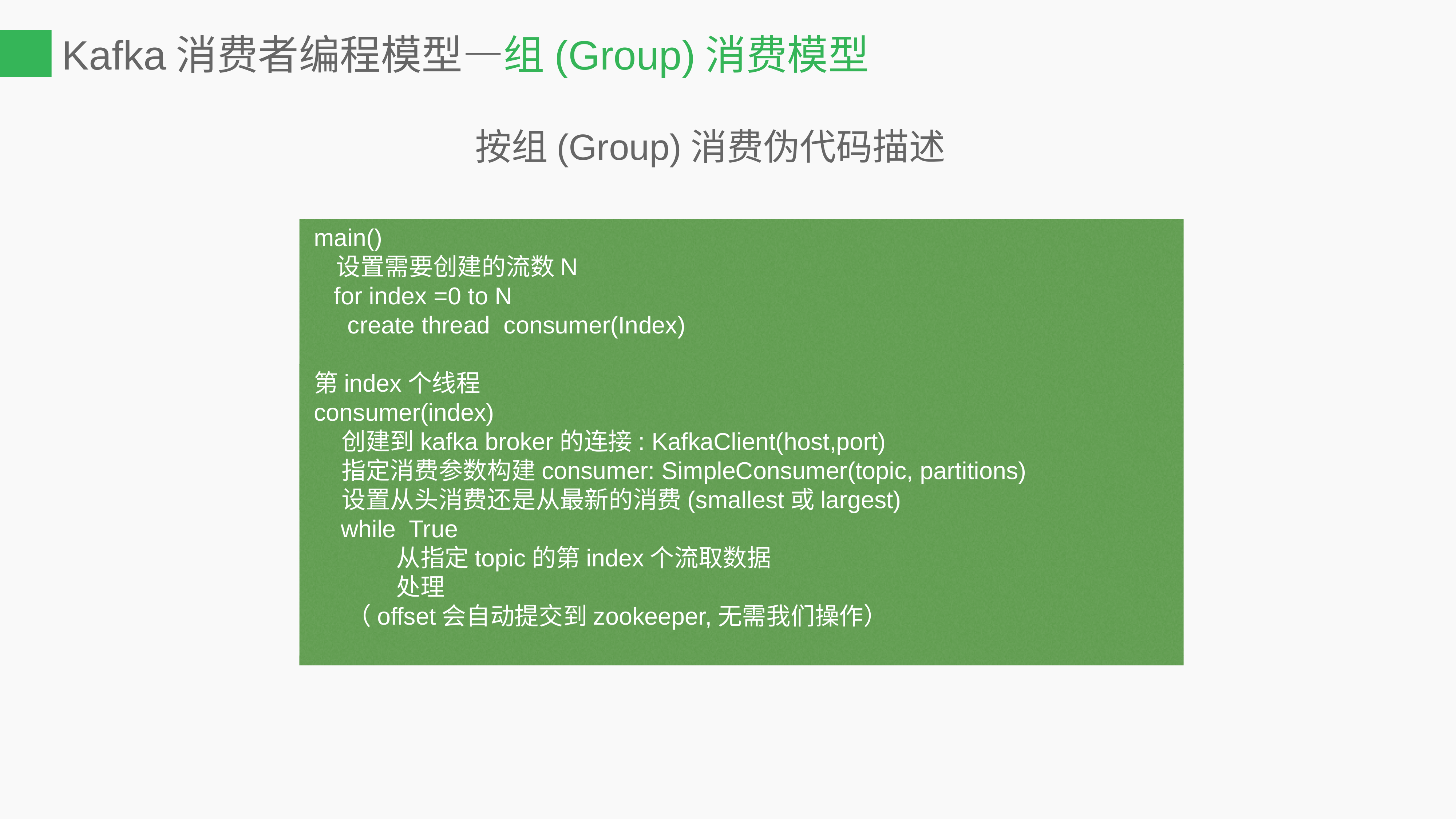

# Kafka消费者编程模型—组(Group)消费模型
按组(Group)消费伪代码描述
main()
   设置需要创建的流数N
   for index =0 to N
     create thread  consumer(Index)

第index个线程
consumer(index)
    创建到kafka broker的连接: KafkaClient(host,port)
    指定消费参数构建consumer: SimpleConsumer(topic, partitions)
    设置从头消费还是从最新的消费(smallest或largest)
    while  True
	    从指定topic的第index个流取数据
	    处理
     （offset会自动提交到zookeeper,无需我们操作）